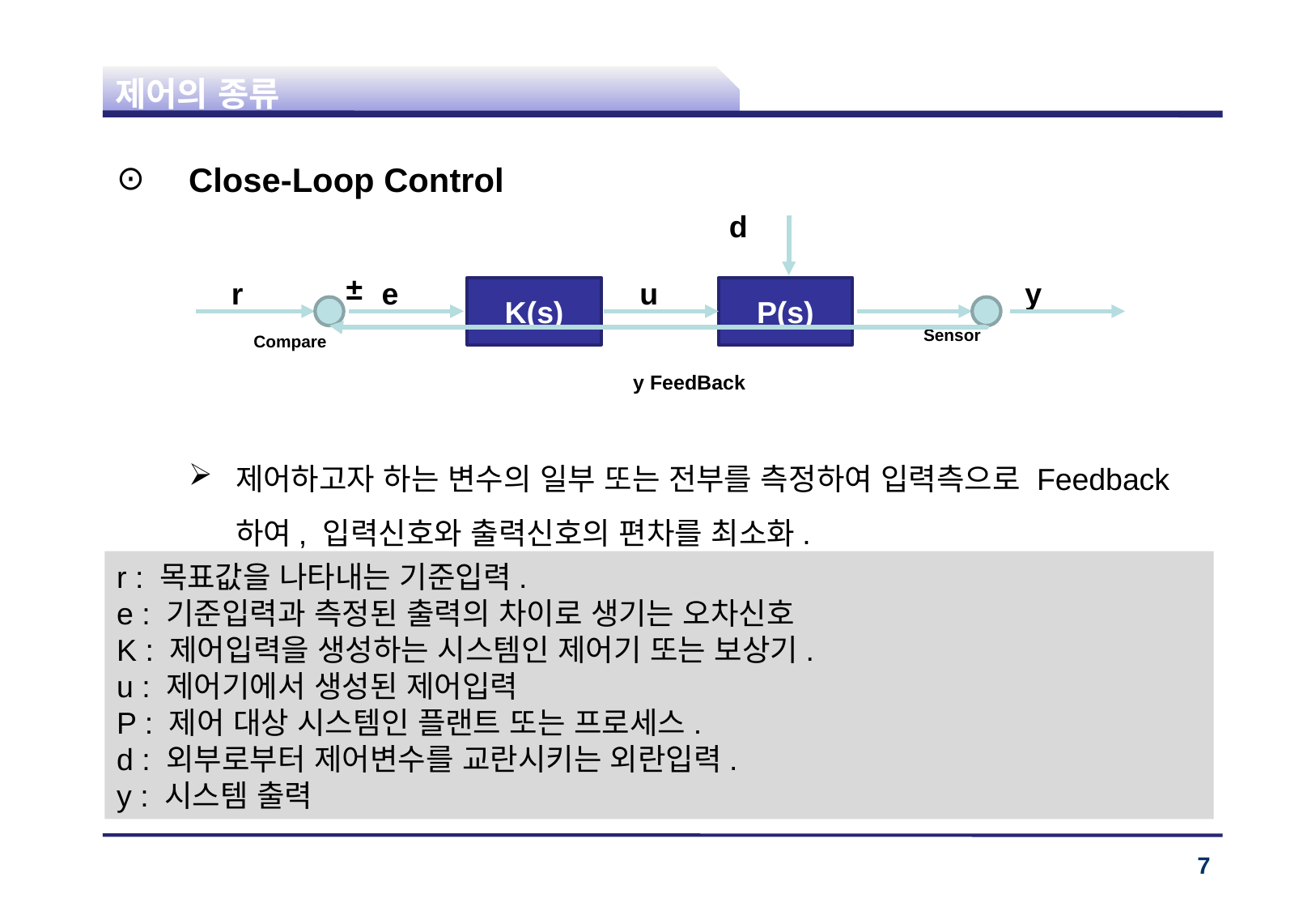

# 제어의 종류
Close-Loop Control

제어하고자 하는 변수의 일부 또는 전부를 측정하여 입력측으로 Feedback하여, 입력신호와 출력신호의 편차를 최소화.
d
±
r
e
u
y
K(s)
P(s)

Sensor
Compare
y FeedBack
r : 목표값을 나타내는 기준입력.
e : 기준입력과 측정된 출력의 차이로 생기는 오차신호
K : 제어입력을 생성하는 시스템인 제어기 또는 보상기.
u : 제어기에서 생성된 제어입력
P : 제어 대상 시스템인 플랜트 또는 프로세스.
d : 외부로부터 제어변수를 교란시키는 외란입력.
y : 시스템 출력